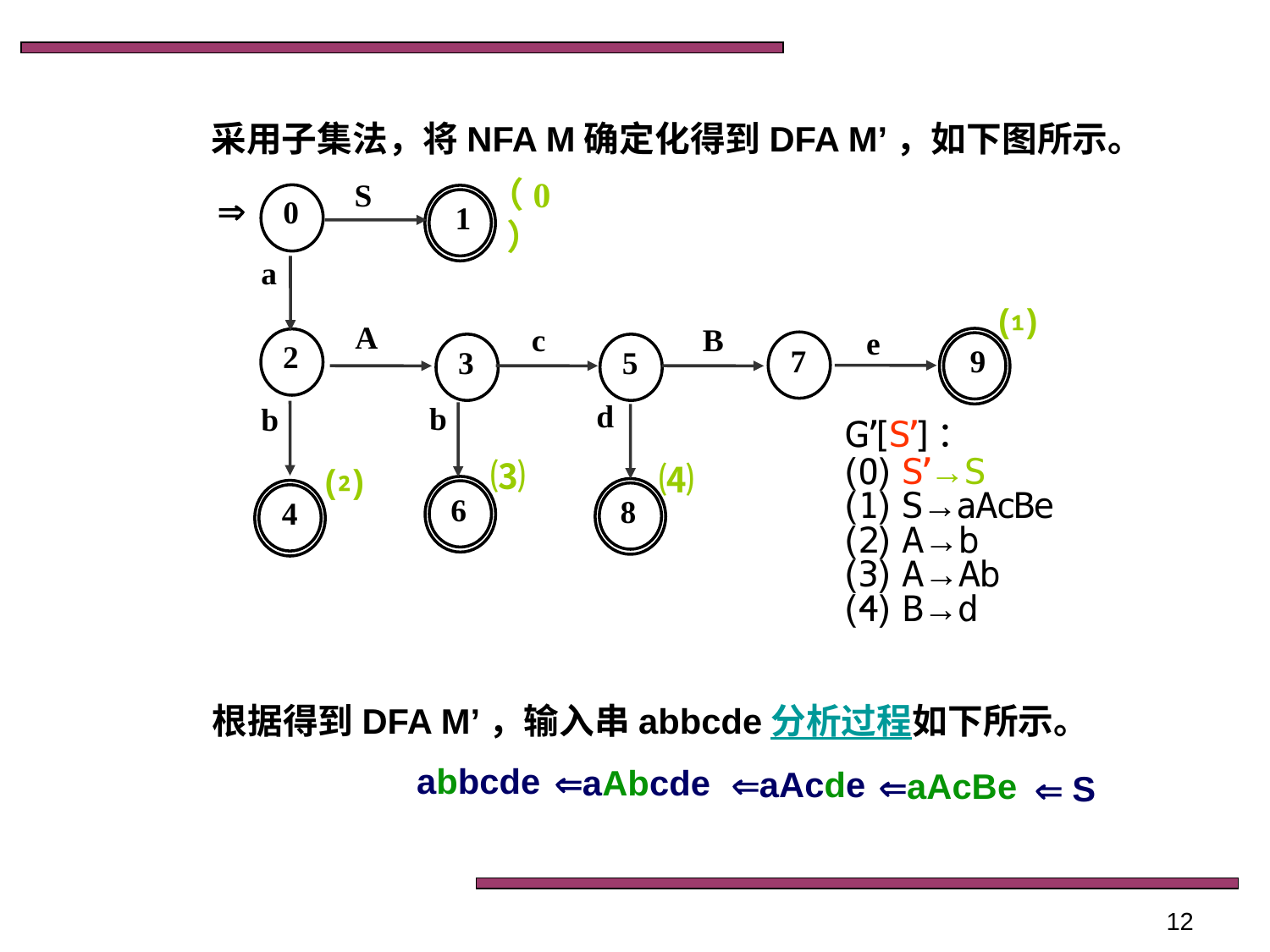

采用子集法，将NFA M确定化得到DFA M’，如下图所示。
（0）
S
⇒

1
0

a

⑴
A
c
B
e

9

2

7

3

5

d
b
b

⑶
⑷

8
⑵

4

6
| G’[S’]： (0) S’→S (1) S→aAcBe (2) A→b (3) A→Ab (4) B→d |
| --- |
       根据得到DFA M’，输入串abbcde分析过程如下所示。
abbcde
⇐aAbcde
⇐aAcde
⇐aAcBe
⇐ S
12